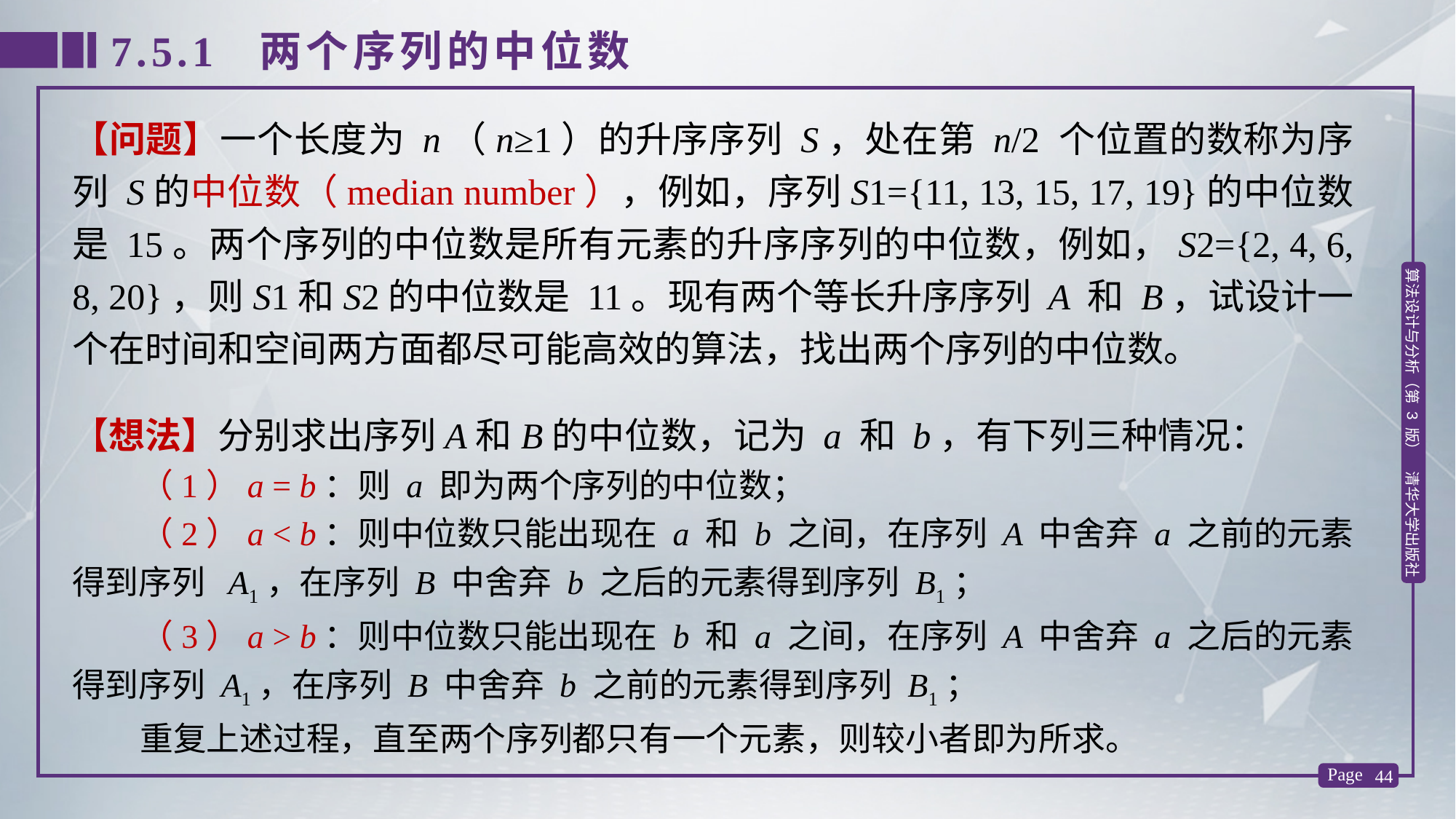

7.5.1  两个序列的中位数
【问题】一个长度为 n（n≥1）的升序序列 S，处在第 n/2 个位置的数称为序列 S的中位数（median number），例如，序列S1={11, 13, 15, 17, 19}的中位数是 15。两个序列的中位数是所有元素的升序序列的中位数，例如，S2={2, 4, 6, 8, 20}，则S1和S2的中位数是 11。现有两个等长升序序列 A 和 B，试设计一个在时间和空间两方面都尽可能高效的算法，找出两个序列的中位数。
【想法】分别求出序列A和B的中位数，记为 a 和 b，有下列三种情况：
        （1）a = b：则 a 即为两个序列的中位数；
        （2）a < b：则中位数只能出现在 a 和 b 之间，在序列 A 中舍弃 a 之前的元素得到序列  A1，在序列 B 中舍弃 b 之后的元素得到序列 B1；
        （3）a > b：则中位数只能出现在 b 和 a 之间，在序列 A 中舍弃 a 之后的元素得到序列 A1，在序列 B 中舍弃 b 之前的元素得到序列 B1；
        重复上述过程，直至两个序列都只有一个元素，则较小者即为所求。